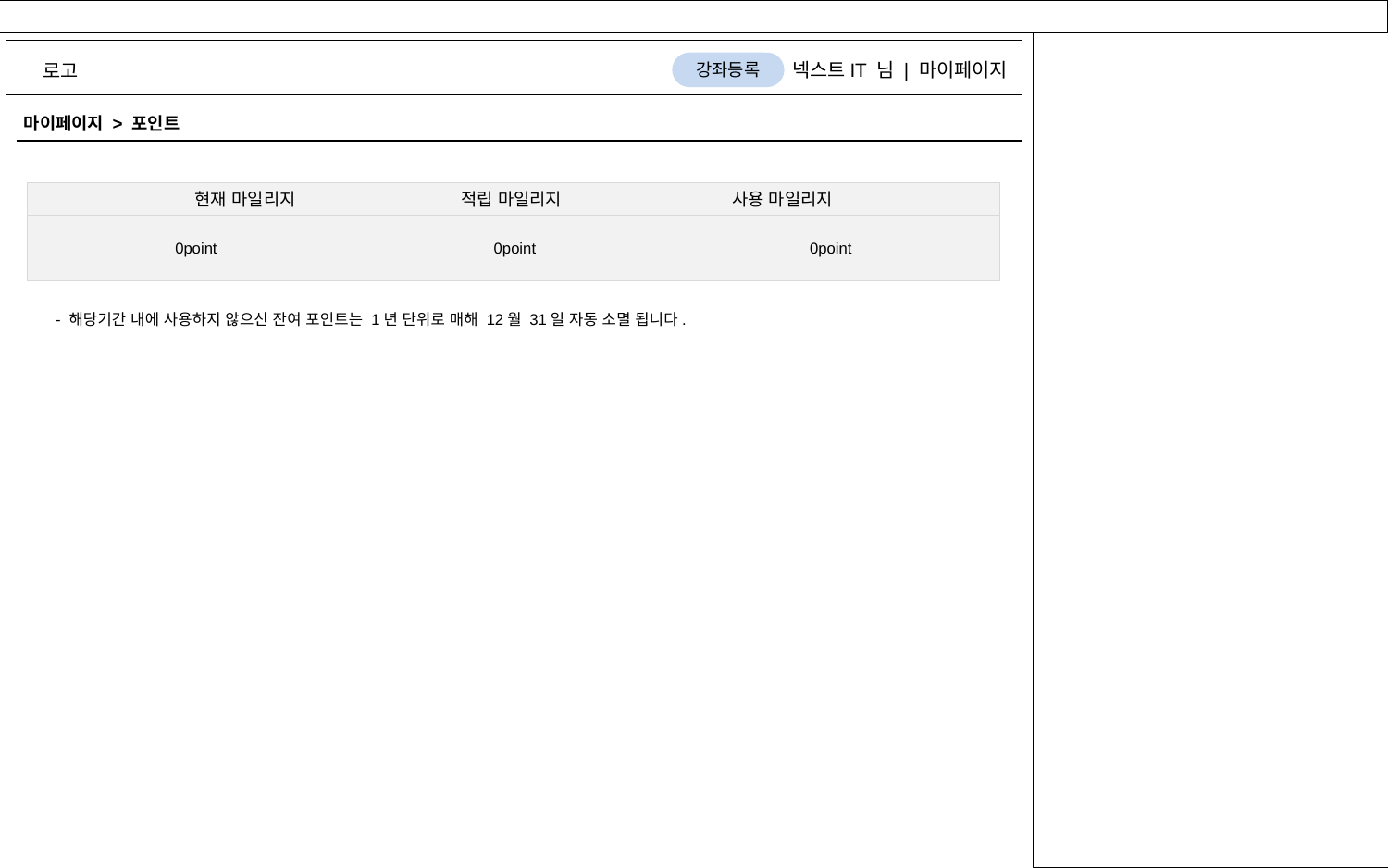

넥스트IT 님 | 마이페이지
로고
강좌등록
마이페이지 > 포인트
현재 마일리지                                  적립 마일리지                                   사용 마일리지

0point
0point
0point
- 해당기간 내에 사용하지 않으신 잔여 포인트는 1년 단위로 매해 12월 31일 자동 소멸 됩니다.